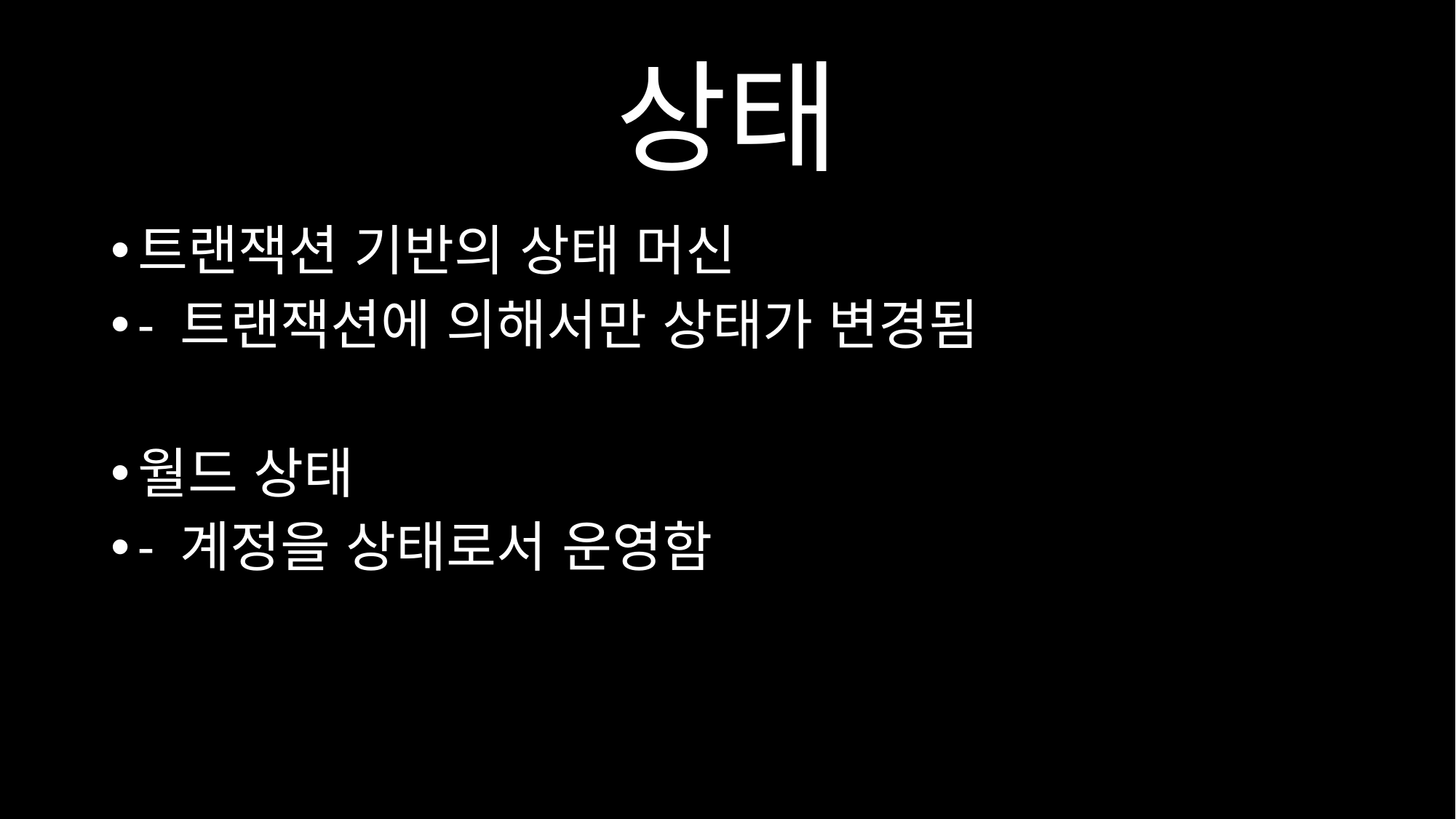

# 상태
트랜잭션 기반의 상태 머신
- 트랜잭션에 의해서만 상태가 변경됨

월드 상태
- 계정을 상태로서 운영함